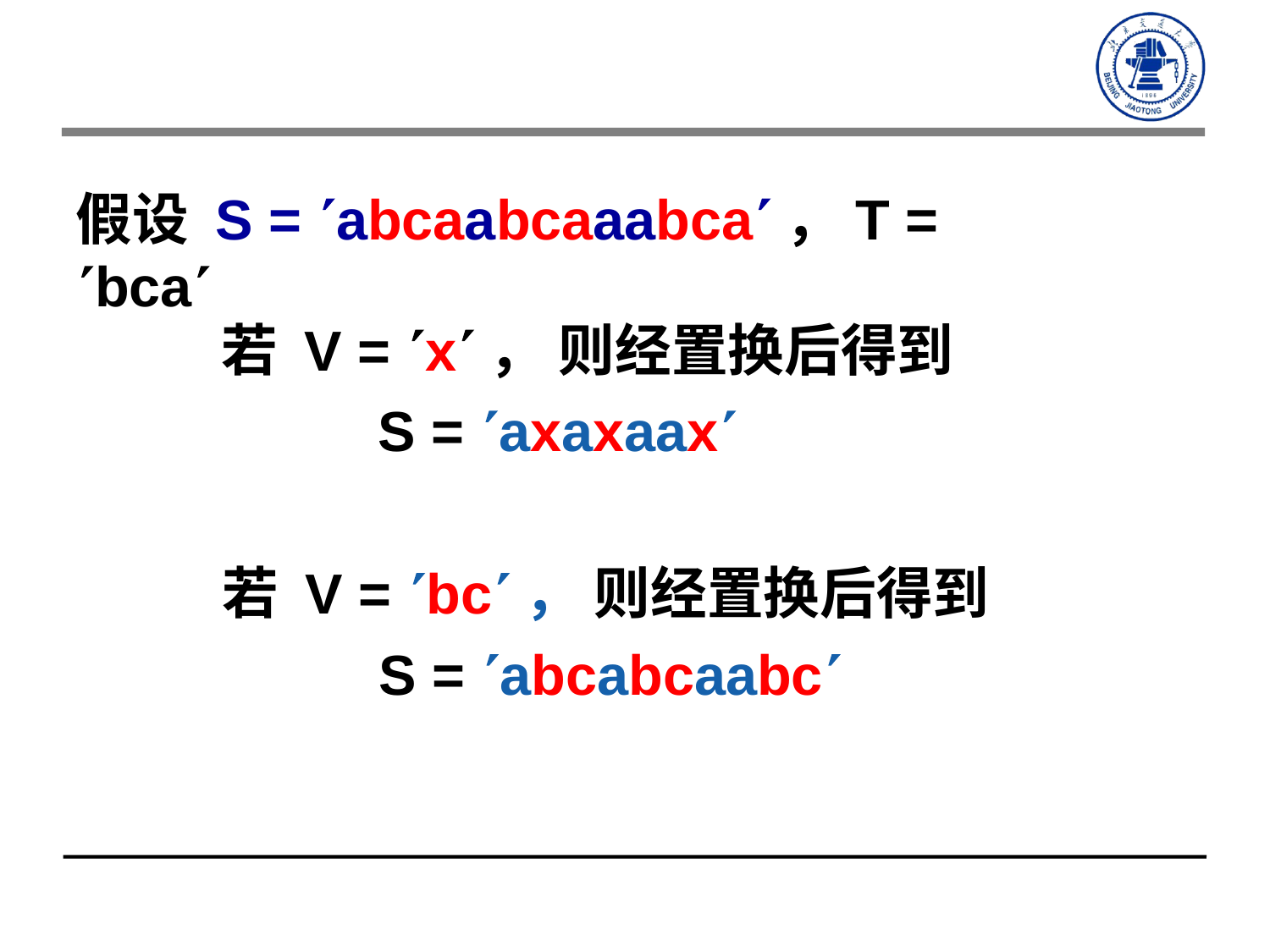

假设 S = ′abcaabcaaabca′，T = ′bca′
若 V = ′x′， 则经置换后得到
          S = ′axaxaax′
若 V = ′bc′， 则经置换后得到
          S = ′abcabcaabc′